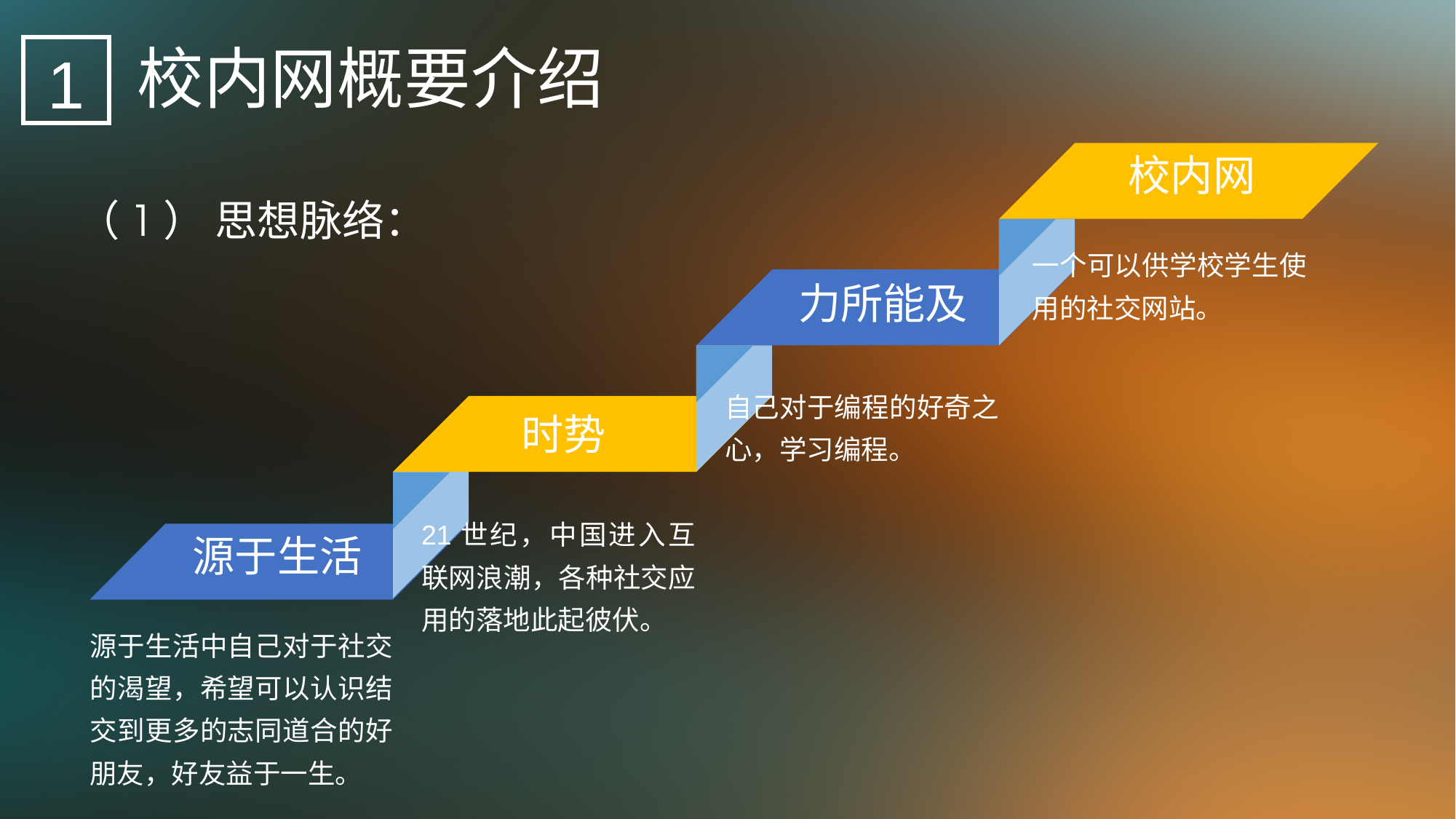

校内网概要介绍

1

        校内网

（1） 思想脉络：
一个可以供学校学生使用的社交网站。

     力所能及

自己对于编程的好奇之心，学习编程。

时势

21世纪，中国进入互联网浪潮，各种社交应用的落地此起彼伏。

     源于生活
源于生活中自己对于社交的渴望，希望可以认识结交到更多的志同道合的好朋友，好友益于一生。